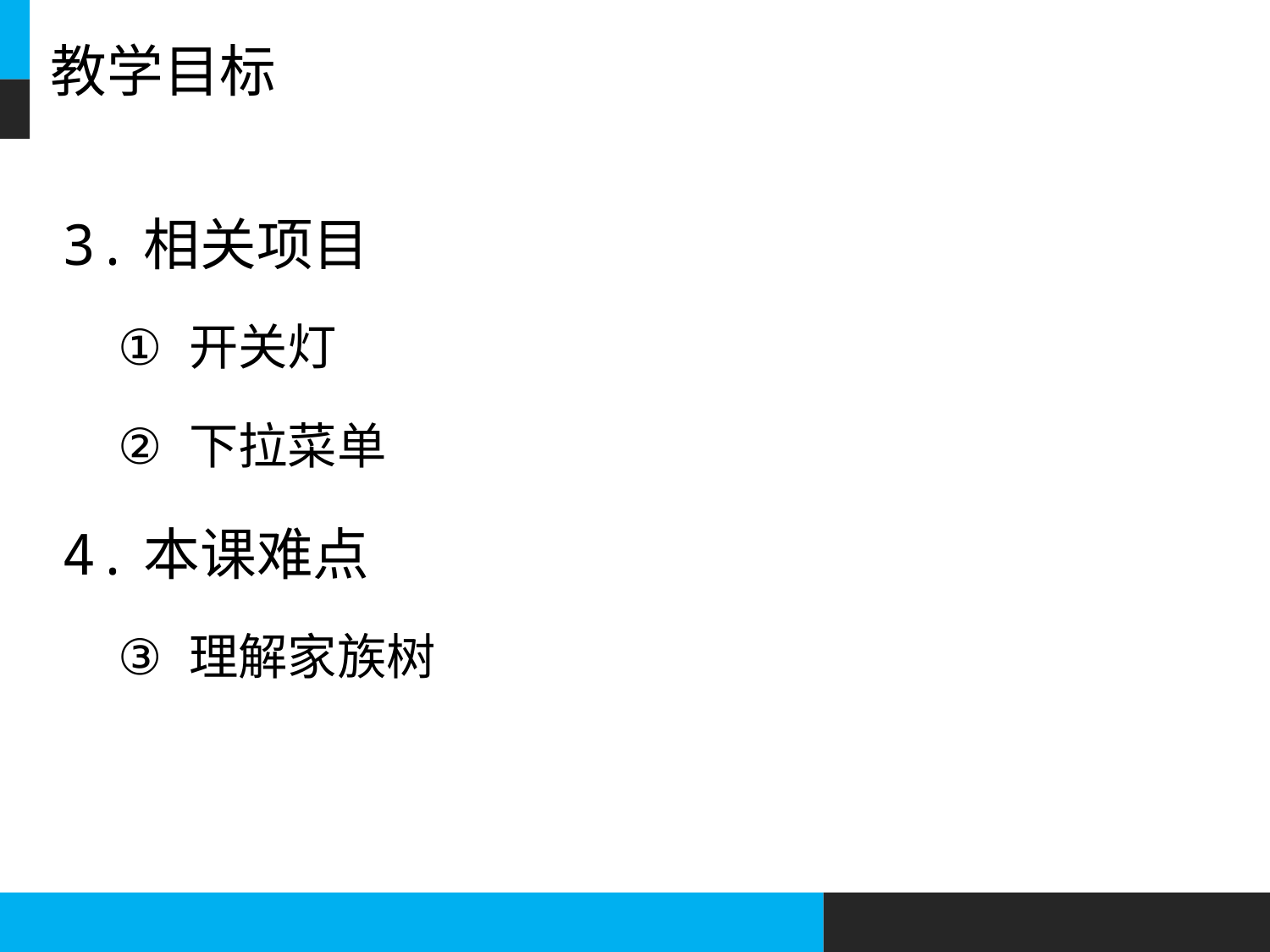

# 教学目标
3.相关项目
开关灯
下拉菜单
4.本课难点
理解家族树